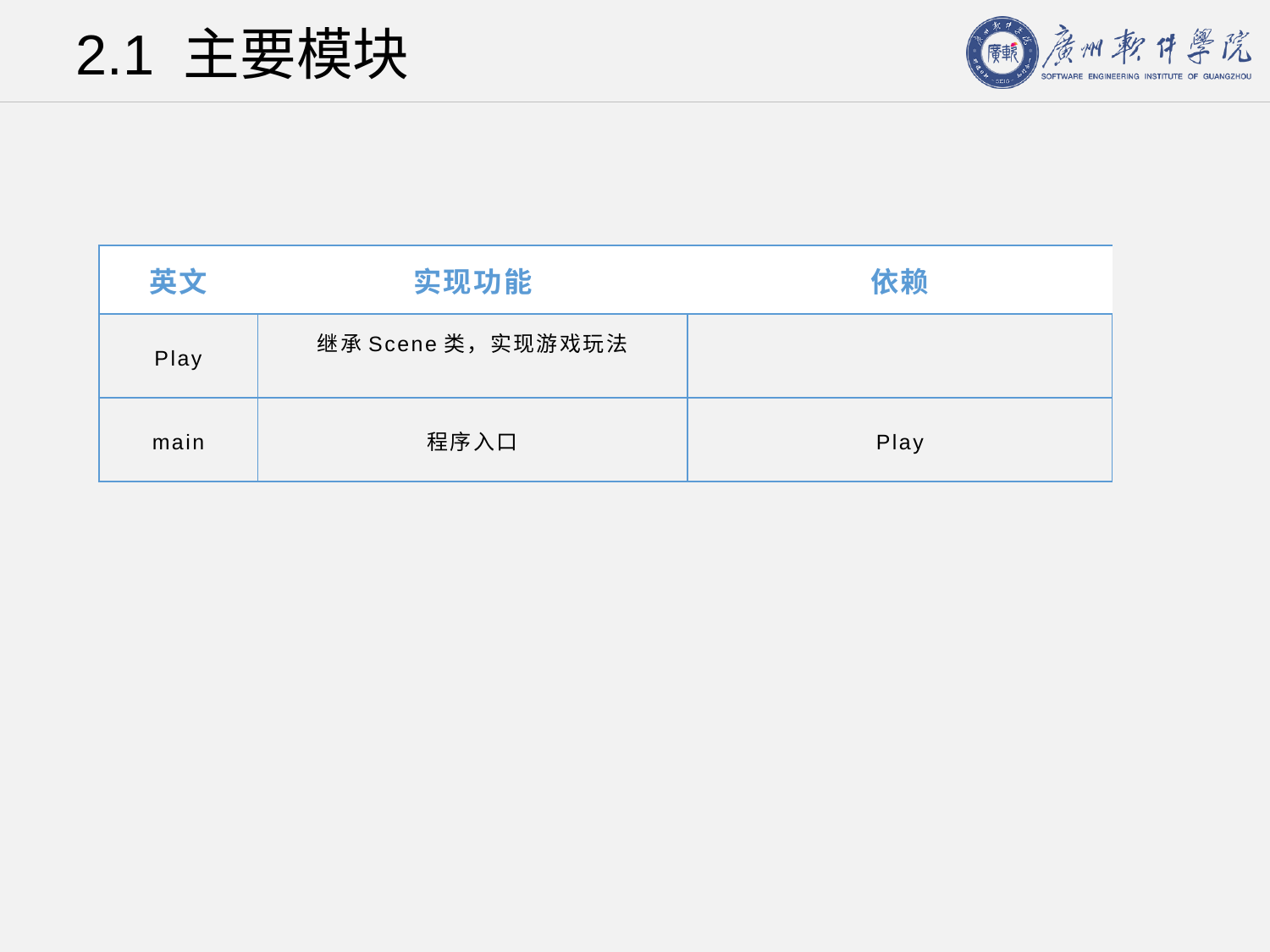

# 2.1 主要模块
| 英文 | 实现功能 | 依赖 |
| --- | --- | --- |
| Play | 继承Scene类，实现游戏玩法 |  |
| main | 程序入口 | Play |